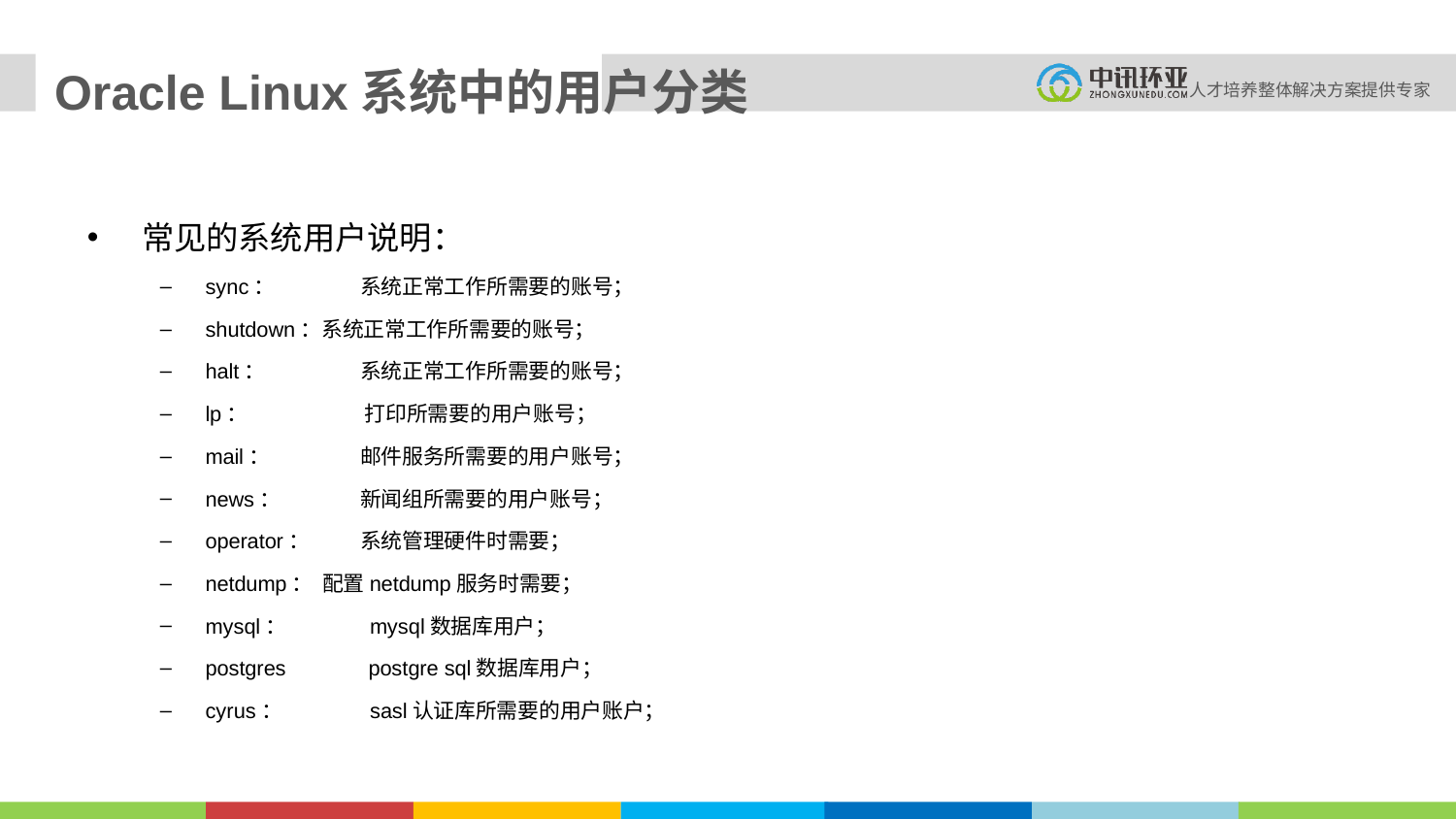

# Oracle Linux系统中的用户分类
常见的系统用户说明：
sync：	  系统正常工作所需要的账号；
shutdown：系统正常工作所需要的账号；
halt：	  系统正常工作所需要的账号；
lp：	   打印所需要的用户账号；
mail：	  邮件服务所需要的用户账号；
news：	  新闻组所需要的用户账号；
operator：	  系统管理硬件时需要；
netdump：  配置netdump服务时需要；
mysql：	   mysql数据库用户；
postgres	   postgre sql数据库用户；
cyrus：	   sasl认证库所需要的用户账户；